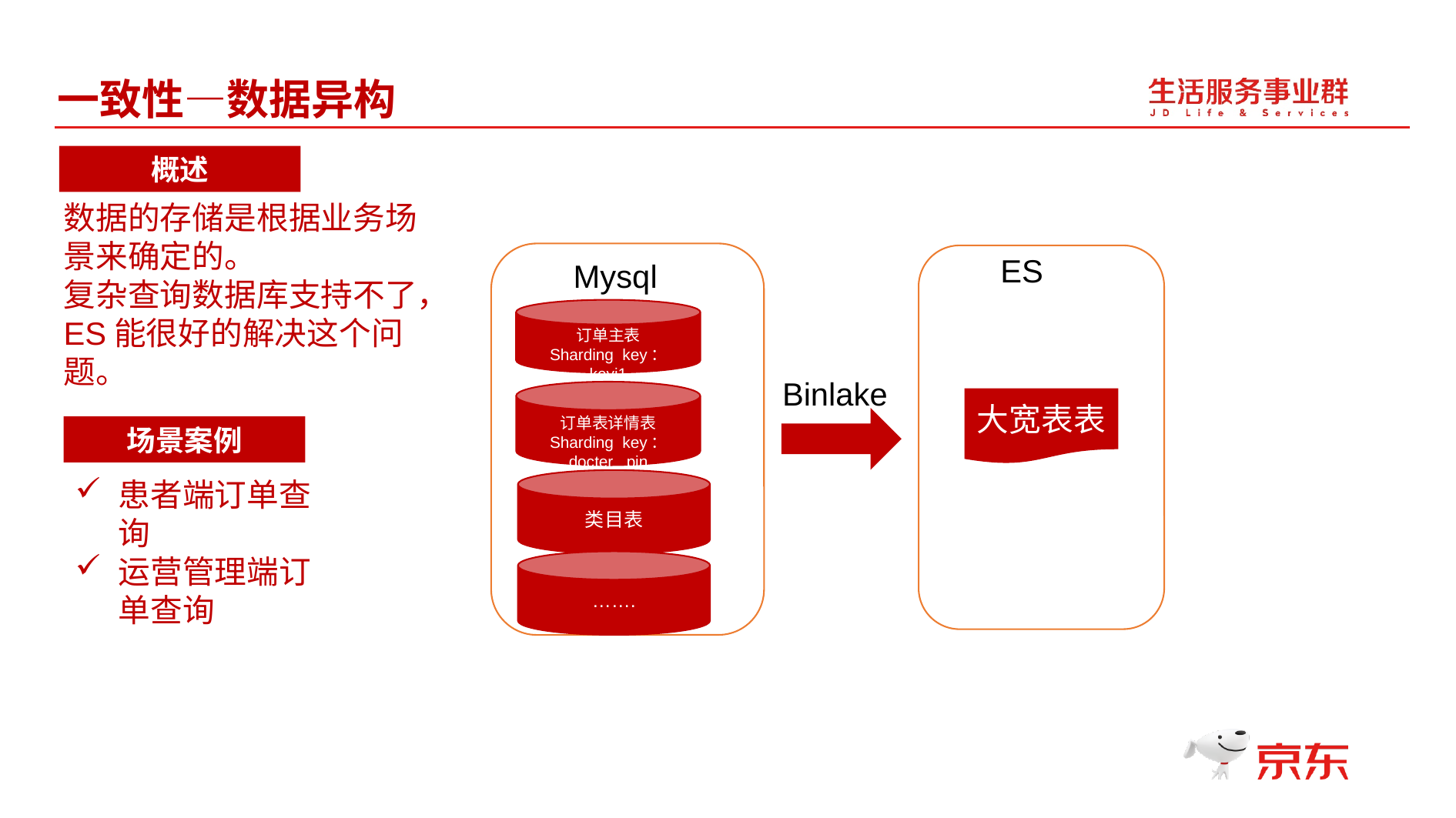

一致性—数据异构
概述
数据的存储是根据业务场景来确定的。
复杂查询数据库支持不了，ES能很好的解决这个问题。

ES
Mysql

订单主表
 Sharding  key：keyi1
Binlake

订单表详情表
 Sharding  key：docter _pin
大宽表表

场景案例
患者端订单查询
运营管理端订单查询

类目表
…….